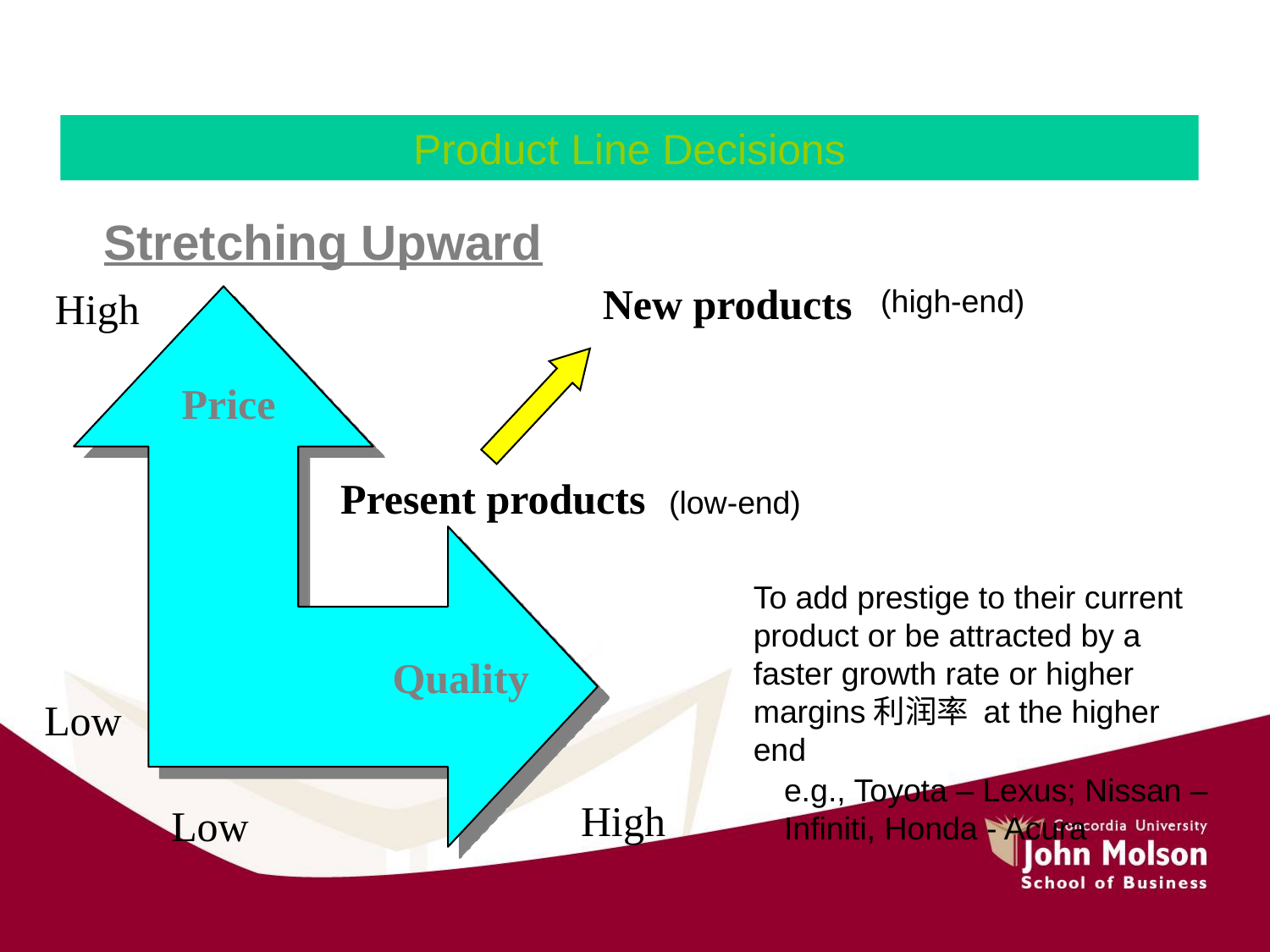

Product Line Decisions
# Stretching Upward
New products
High

Price

Present products
Quality
Low
High
Low
(high-end)
(low-end)
To add prestige to their current product or be attracted by a faster growth rate or higher margins利润率 at the higher end
e.g., Toyota – Lexus; Nissan – Infiniti, Honda - Acura